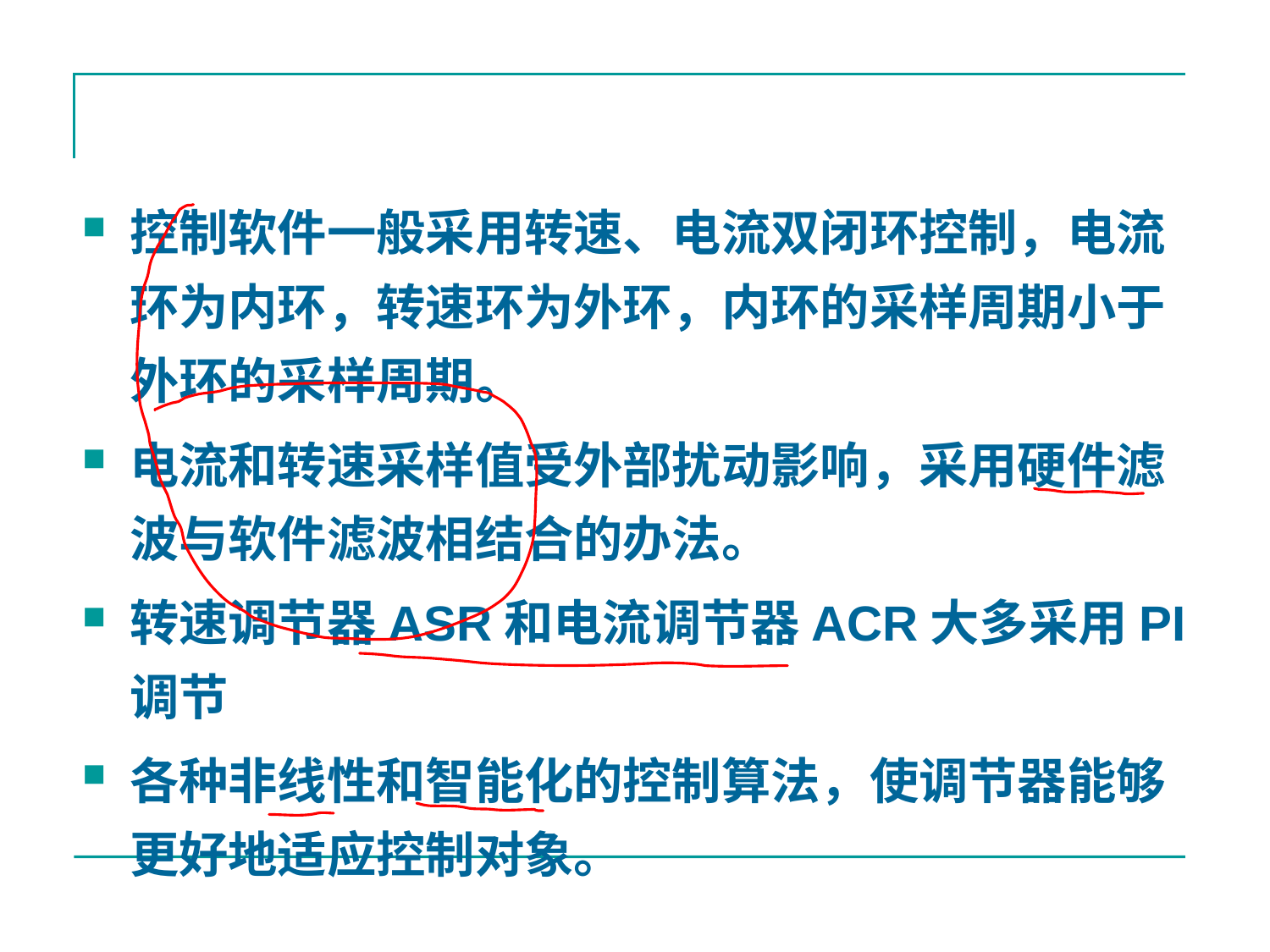

控制软件一般采用转速、电流双闭环控制，电流环为内环，转速环为外环，内环的采样周期小于外环的采样周期。
电流和转速采样值受外部扰动影响，采用硬件滤波与软件滤波相结合的办法。
转速调节器ASR和电流调节器ACR大多采用PI调节
各种非线性和智能化的控制算法，使调节器能够更好地适应控制对象。